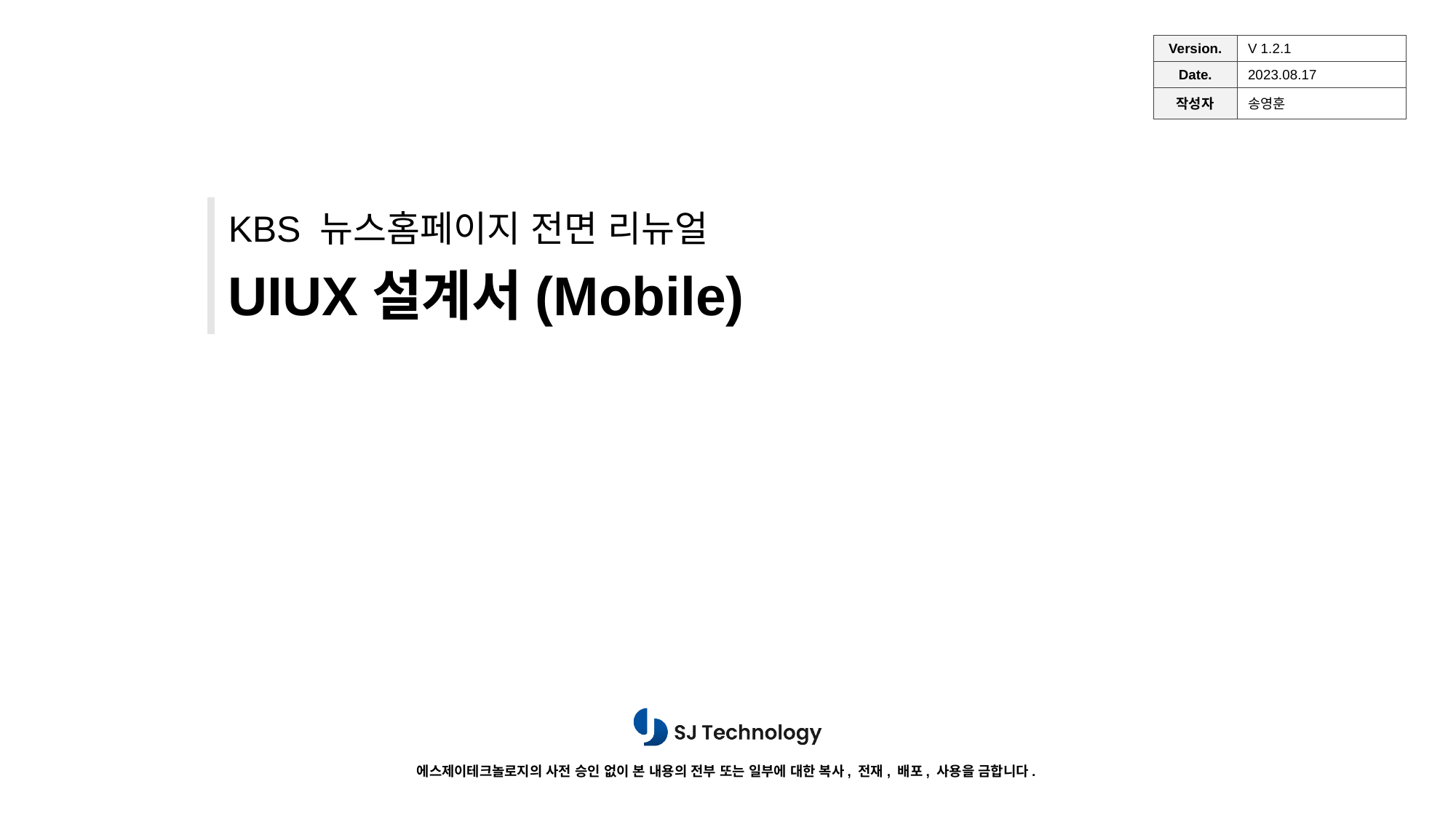

| Version. | V 1.2.1 |
| --- | --- |
| Date. | 2023.08.17 |
| 작성자 | 송영훈 |
KBS 뉴스홈페이지 전면 리뉴얼
# UIUX설계서(Mobile)